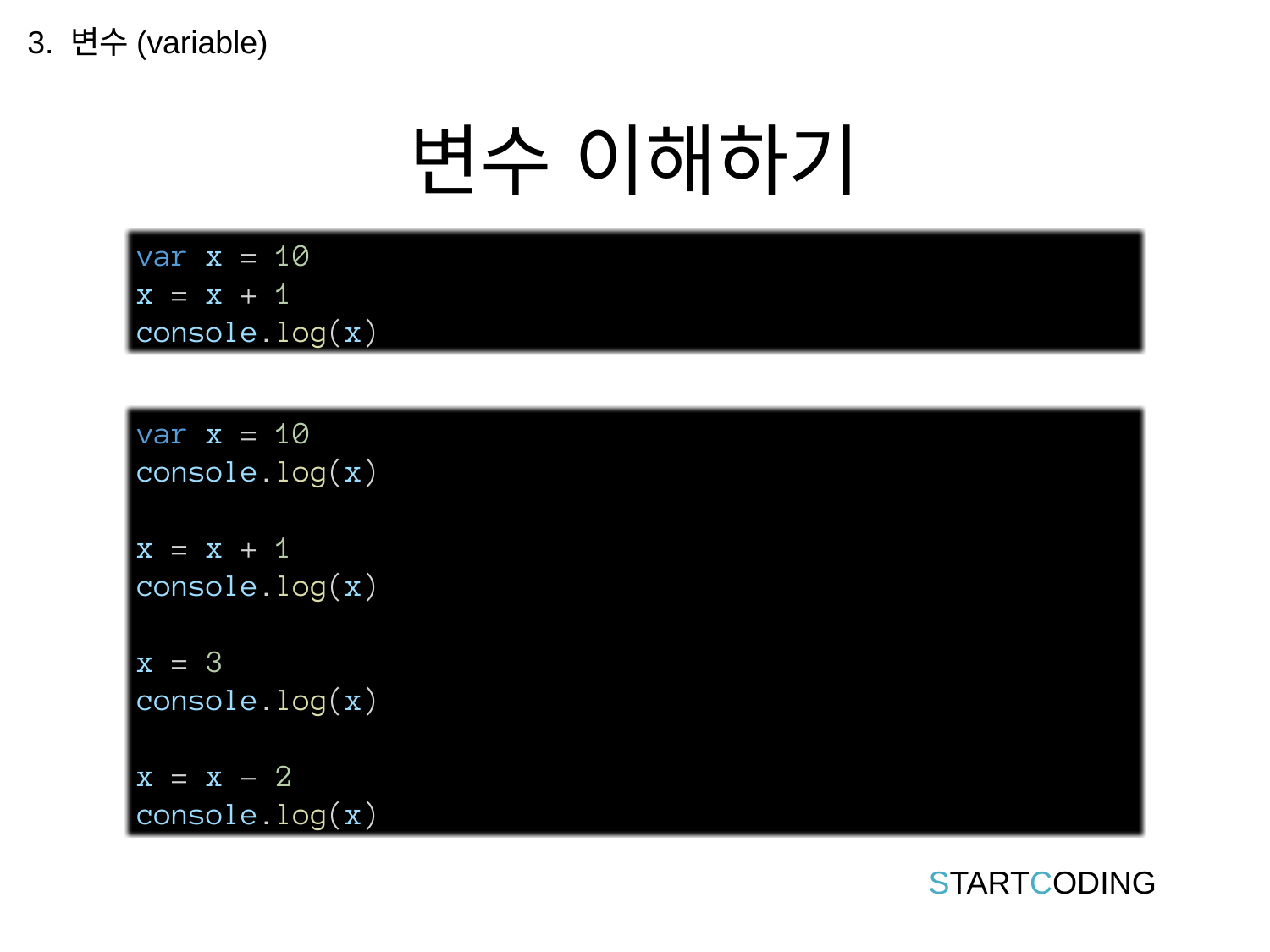

3. 변수(variable)
# 변수 이해하기
var x = 10
x = x + 1
console.log(x)

var x = 10
console.log(x)
x = x + 1
console.log(x)
x = 3
console.log(x)
x = x - 2
console.log(x)
STARTCODING